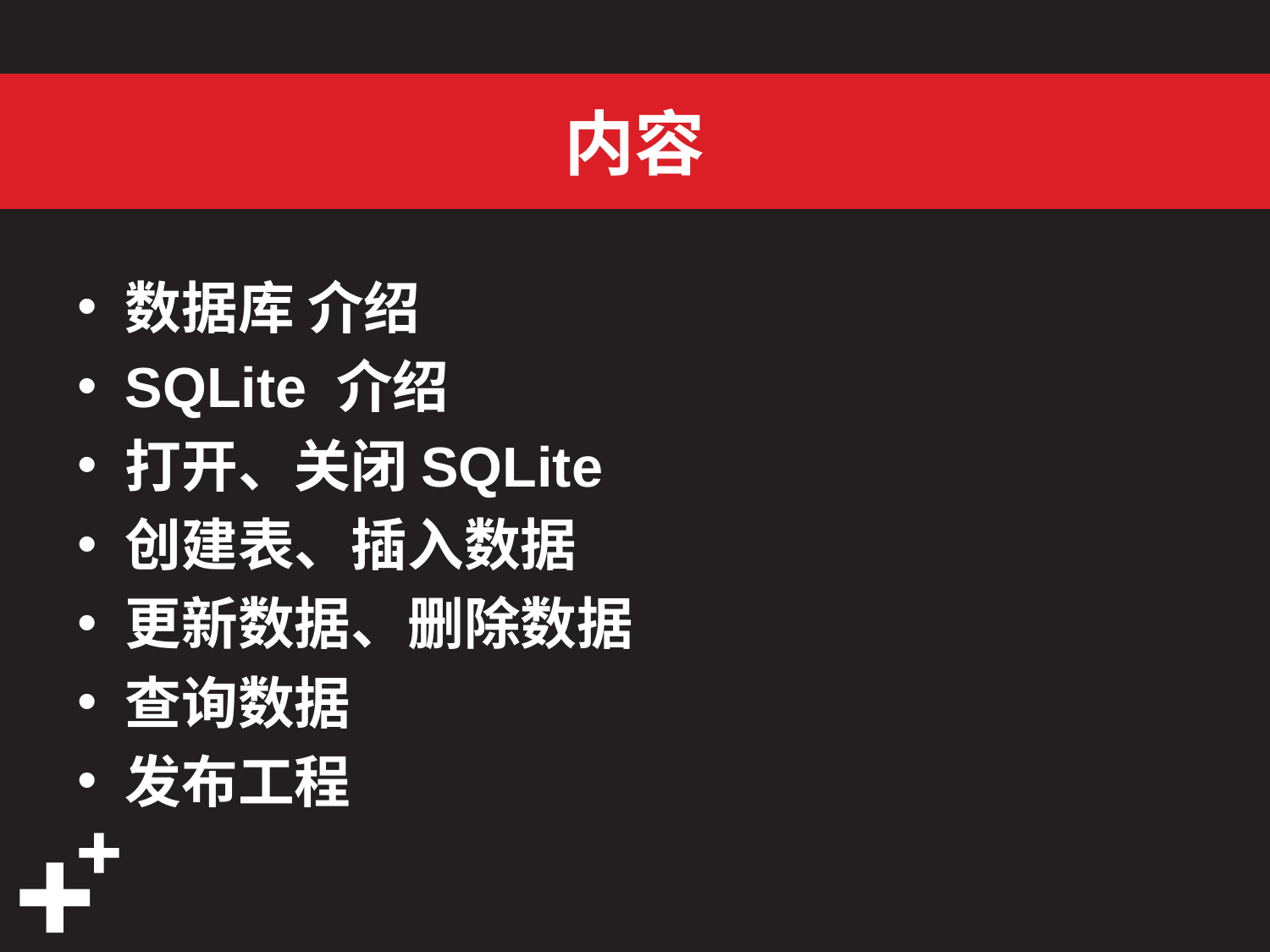

数据库 介绍
SQLite 介绍
打开、关闭SQLite
创建表、插入数据
更新数据、删除数据
查询数据
发布工程